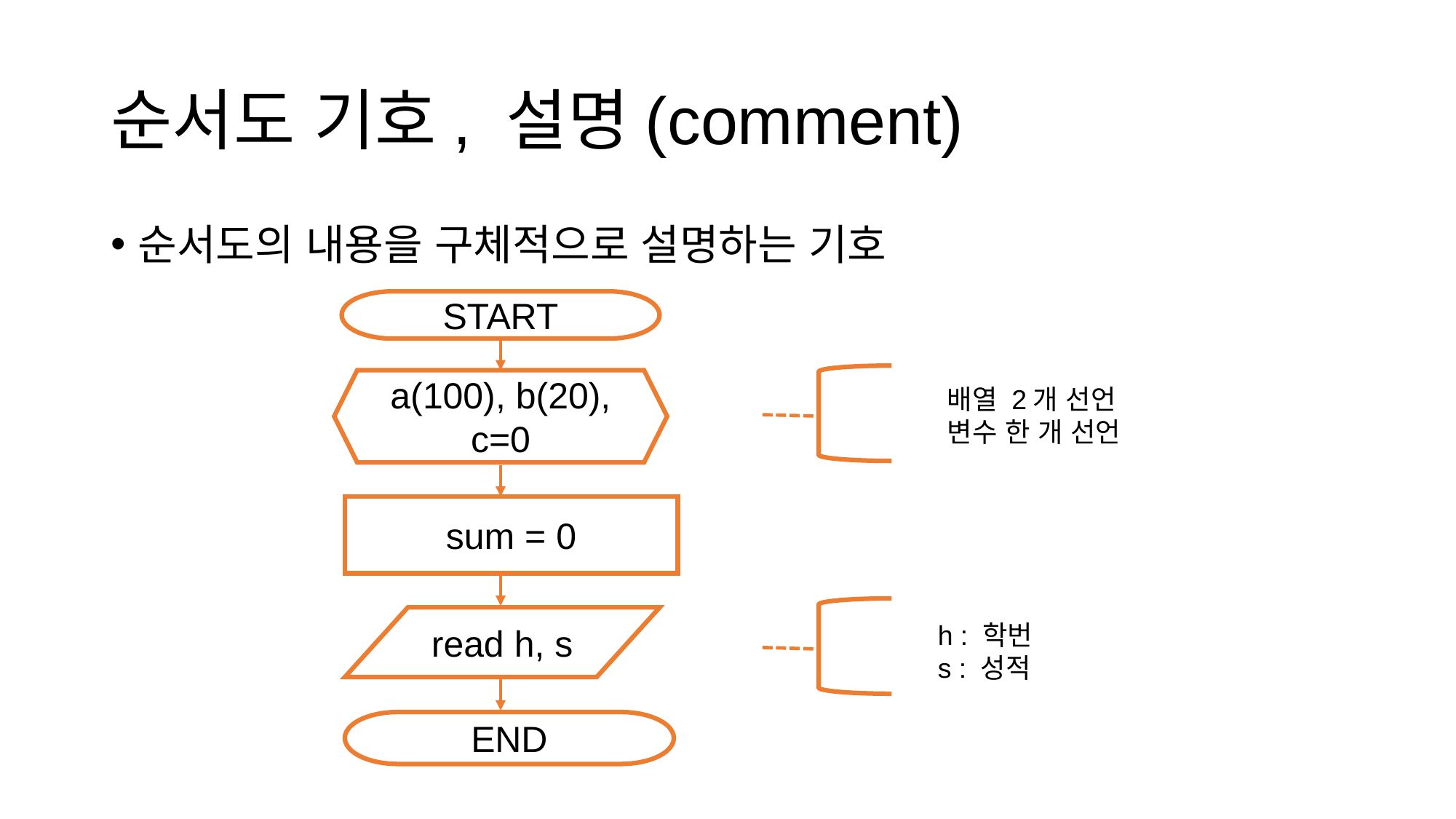

# 순서도 기호, 설명(comment)
순서도의 내용을 구체적으로 설명하는 기호
START

a(100), b(20), c=0
배열 2개 선언
변수 한 개 선언
sum = 0

read h, s
h : 학번
s : 성적
END